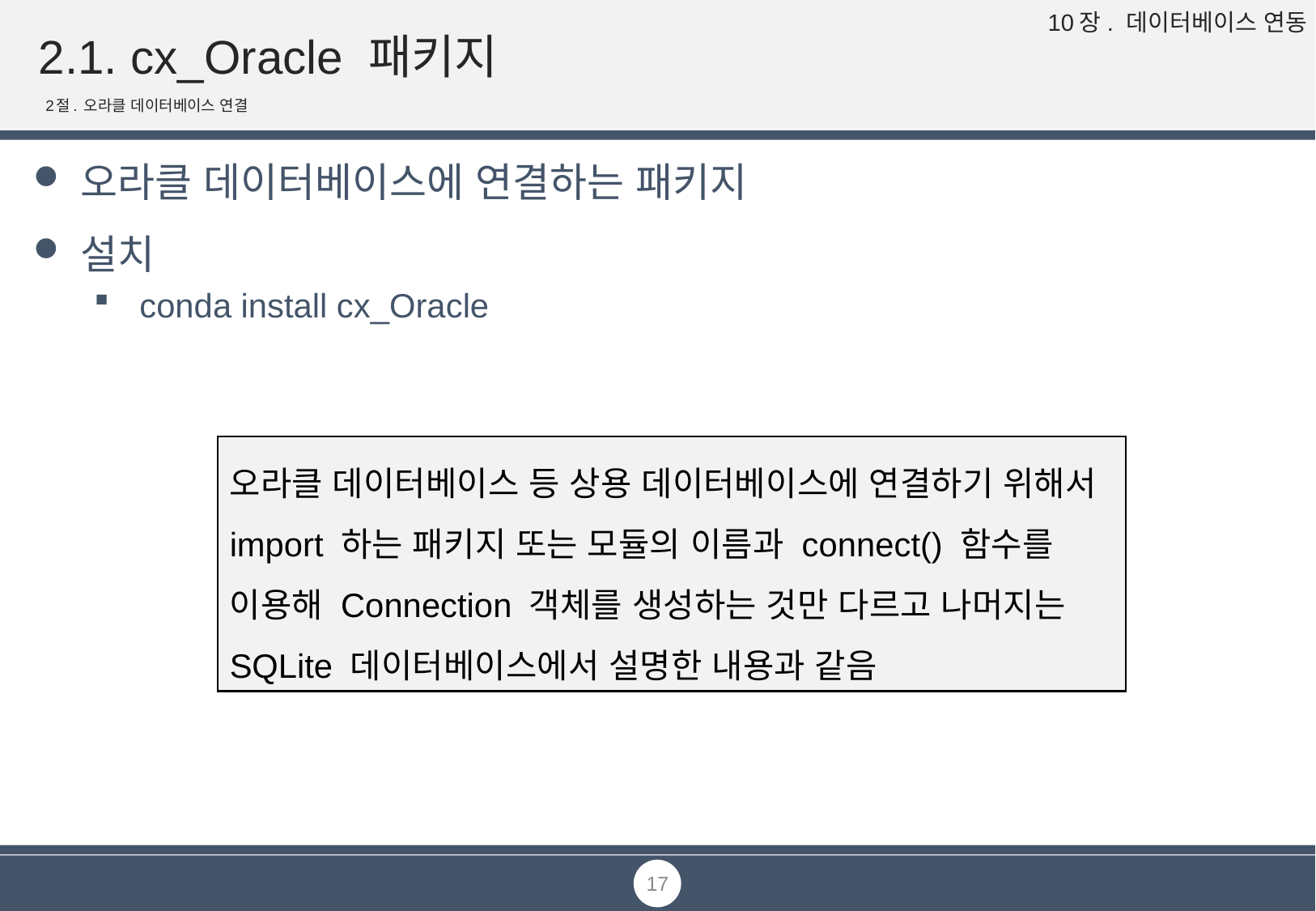

# 2.1. cx_Oracle 패키지
2절. 오라클 데이터베이스 연결
오라클 데이터베이스에 연결하는 패키지
설치
conda install cx_Oracle
오라클 데이터베이스 등 상용 데이터베이스에 연결하기 위해서 import 하는 패키지 또는 모듈의 이름과 connect() 함수를 이용해 Connection 객체를 생성하는 것만 다르고 나머지는 SQLite 데이터베이스에서 설명한 내용과 같음
17